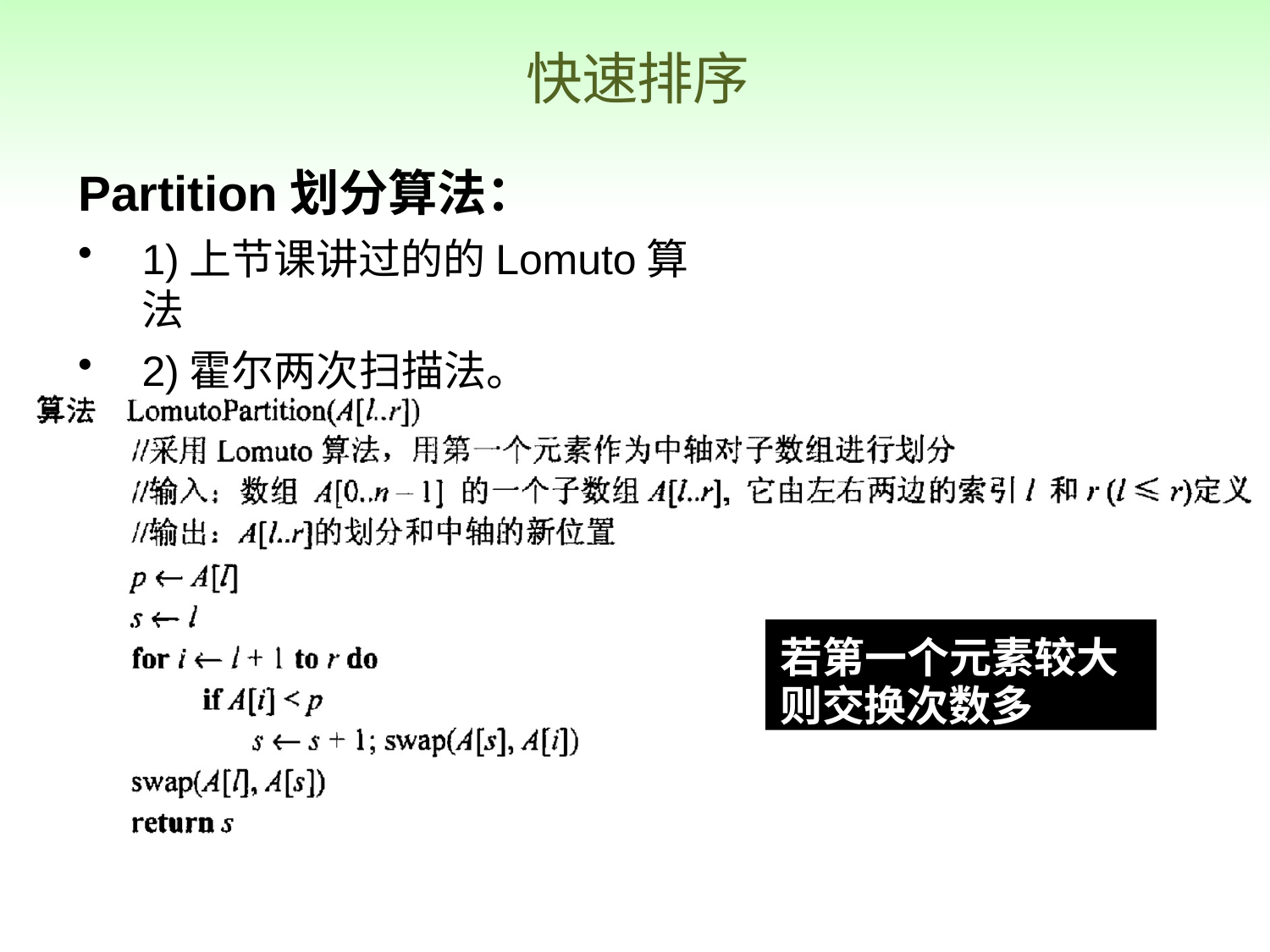

# 快速排序
Partition划分算法：
1)上节课讲过的的Lomuto算法
2)霍尔两次扫描法。

若第一个元素较大 则交换次数多